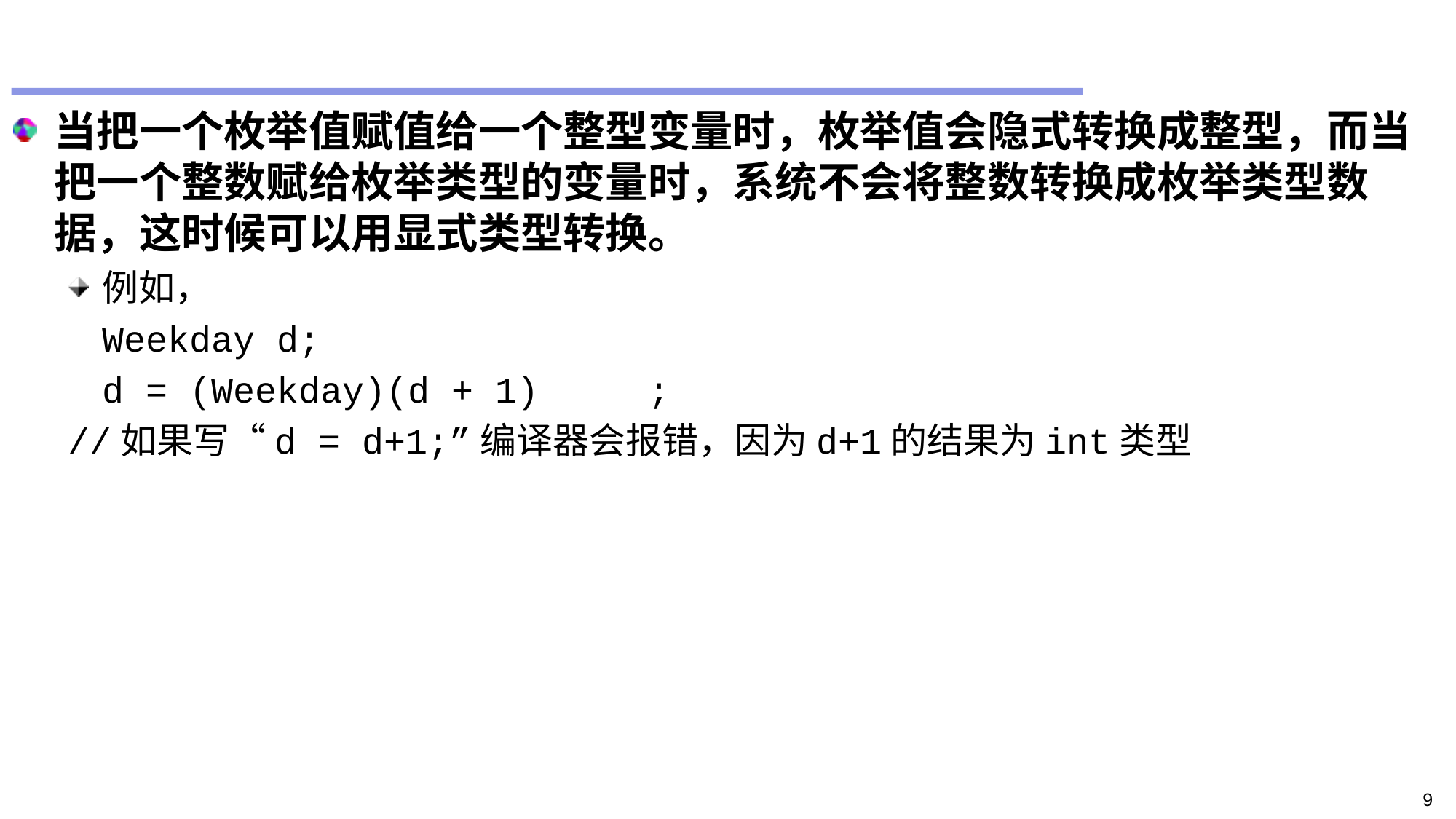

#
当把一个枚举值赋值给一个整型变量时，枚举值会隐式转换成整型，而当把一个整数赋给枚举类型的变量时，系统不会将整数转换成枚举类型数据，这时候可以用显式类型转换。
例如，
	Weekday d;
	d = (Weekday)(d + 1)	;
//如果写“d = d+1;”编译器会报错，因为d+1的结果为int类型
9